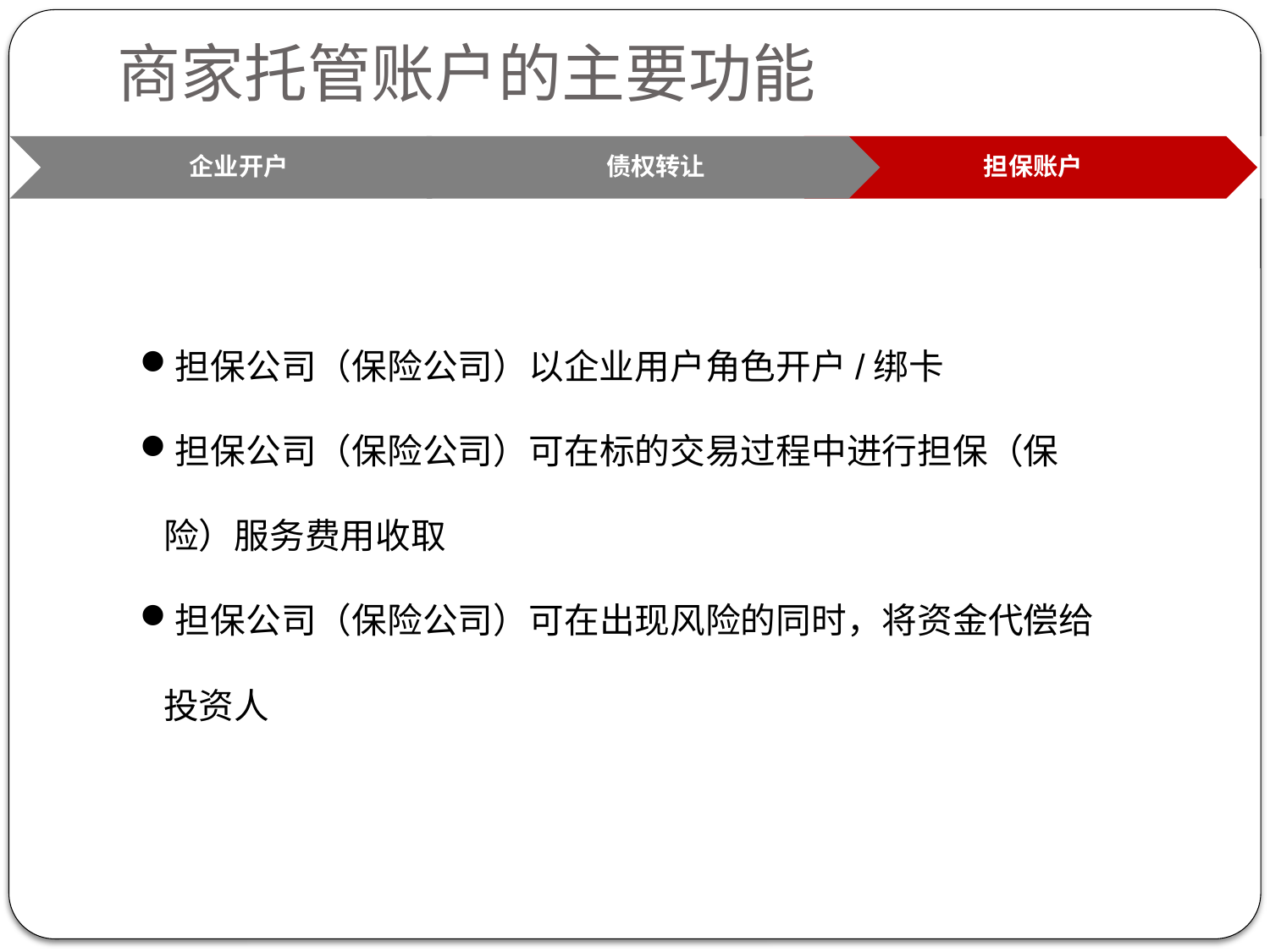

商家托管账户的主要功能
担保账户
企业开户
债权转让
担保公司（保险公司）以企业用户角色开户/绑卡
担保公司（保险公司）可在标的交易过程中进行担保（保险）服务费用收取
担保公司（保险公司）可在出现风险的同时，将资金代偿给投资人